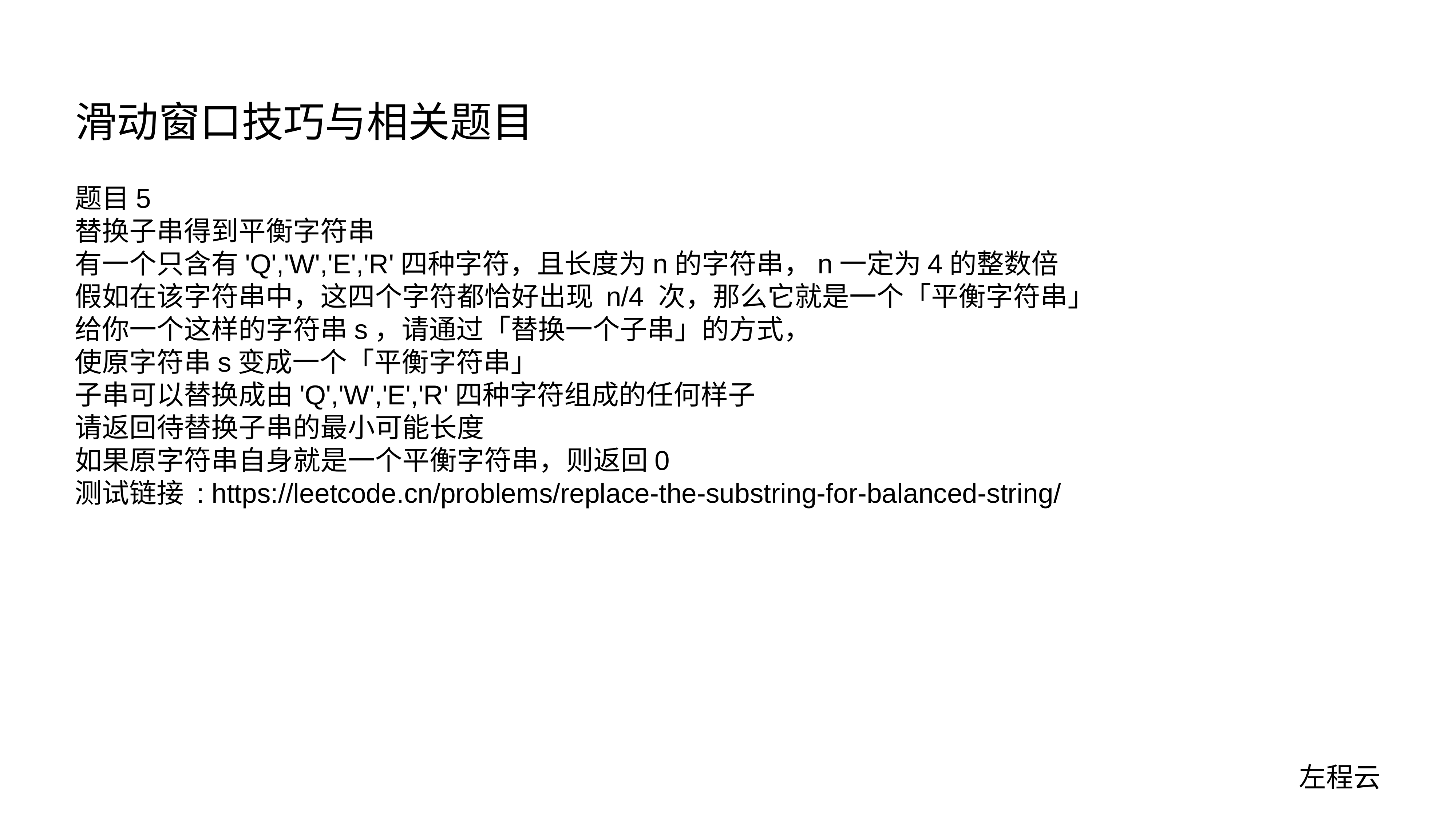

# 滑动窗口技巧与相关题目
题目5
替换子串得到平衡字符串
有一个只含有'Q','W','E','R'四种字符，且长度为n的字符串，n一定为4的整数倍
假如在该字符串中，这四个字符都恰好出现 n/4 次，那么它就是一个「平衡字符串」
给你一个这样的字符串s，请通过「替换一个子串」的方式，
使原字符串s变成一个「平衡字符串」
子串可以替换成由'Q','W','E','R'四种字符组成的任何样子
请返回待替换子串的最小可能长度
如果原字符串自身就是一个平衡字符串，则返回0
测试链接 : https://leetcode.cn/problems/replace-the-substring-for-balanced-string/
左程云